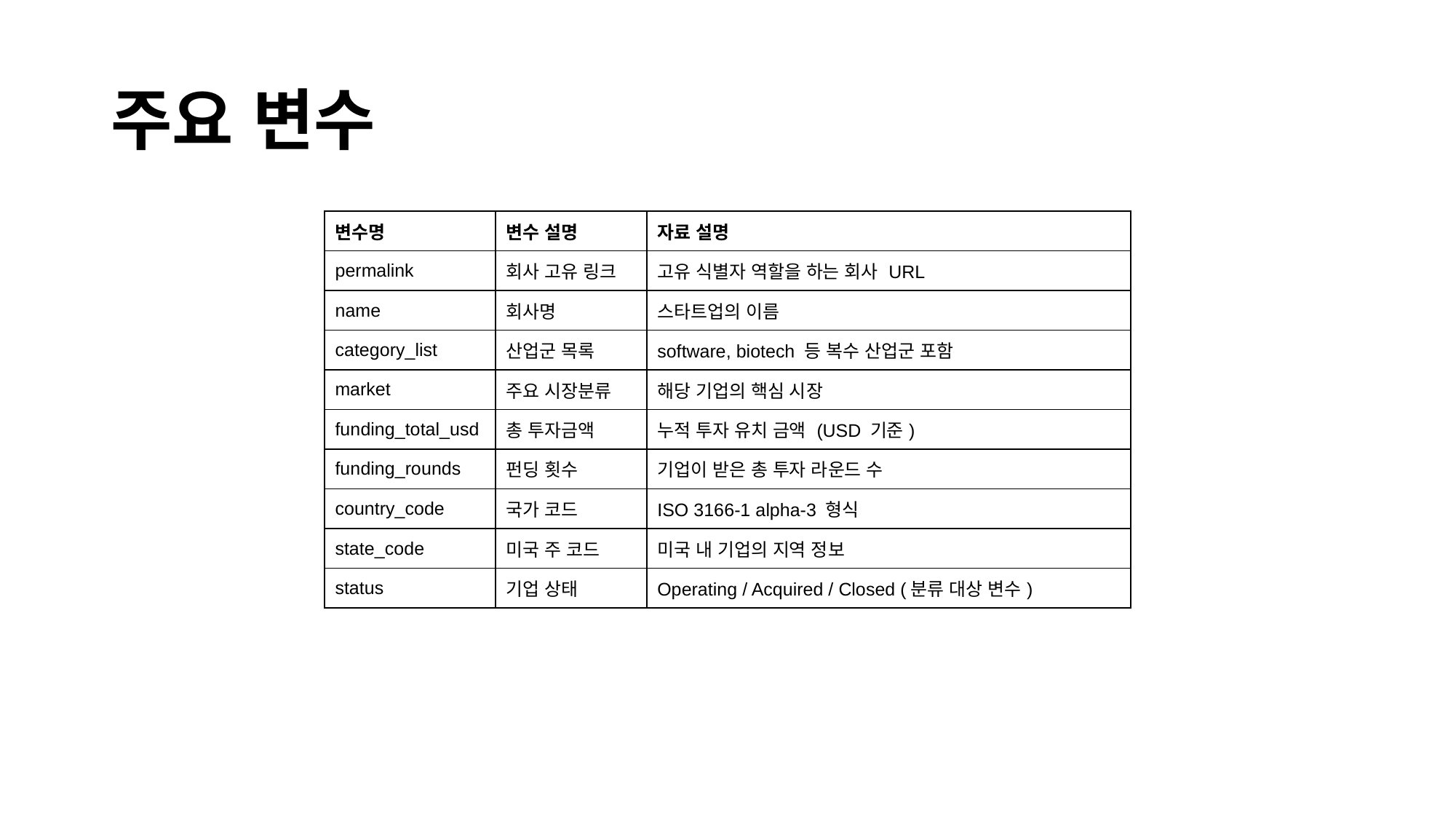

# 주요 변수
| 변수명 | 변수 설명 | 자료 설명 |
| --- | --- | --- |
| permalink | 회사 고유 링크 | 고유 식별자 역할을 하는 회사 URL |
| name | 회사명 | 스타트업의 이름 |
| category\_list | 산업군 목록 | software, biotech 등 복수 산업군 포함 |
| market | 주요 시장분류 | 해당 기업의 핵심 시장 |
| funding\_total\_usd | 총 투자금액 | 누적 투자 유치 금액 (USD 기준) |
| funding\_rounds | 펀딩 횟수 | 기업이 받은 총 투자 라운드 수 |
| country\_code | 국가 코드 | ISO 3166-1 alpha-3 형식 |
| state\_code | 미국 주 코드 | 미국 내 기업의 지역 정보 |
| status | 기업 상태 | Operating / Acquired / Closed (분류 대상 변수) |